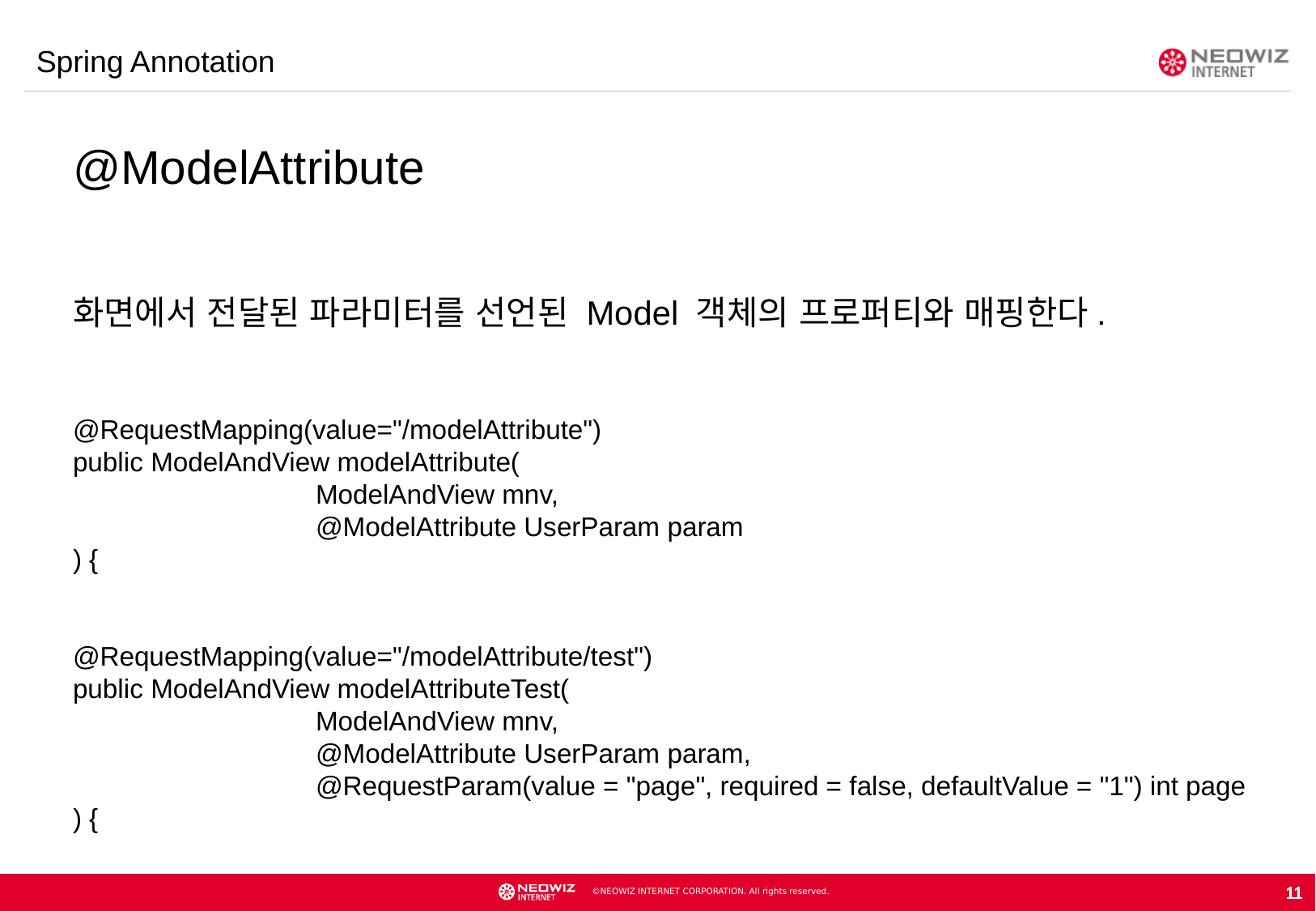

Spring Annotation

@ModelAttribute

화면에서 전달된 파라미터를 선언된 Model 객체의 프로퍼티와 매핑한다.

@RequestMapping(value="/modelAttribute")
public ModelAndView modelAttribute(
		ModelAndView mnv,
		@ModelAttribute UserParam param
) {

@RequestMapping(value="/modelAttribute/test")
public ModelAndView modelAttributeTest(
		ModelAndView mnv,
		@ModelAttribute UserParam param,
		@RequestParam(value = "page", required = false, defaultValue = "1") int page
) {
11
11
11
11
11
11
11
11
11
11
11